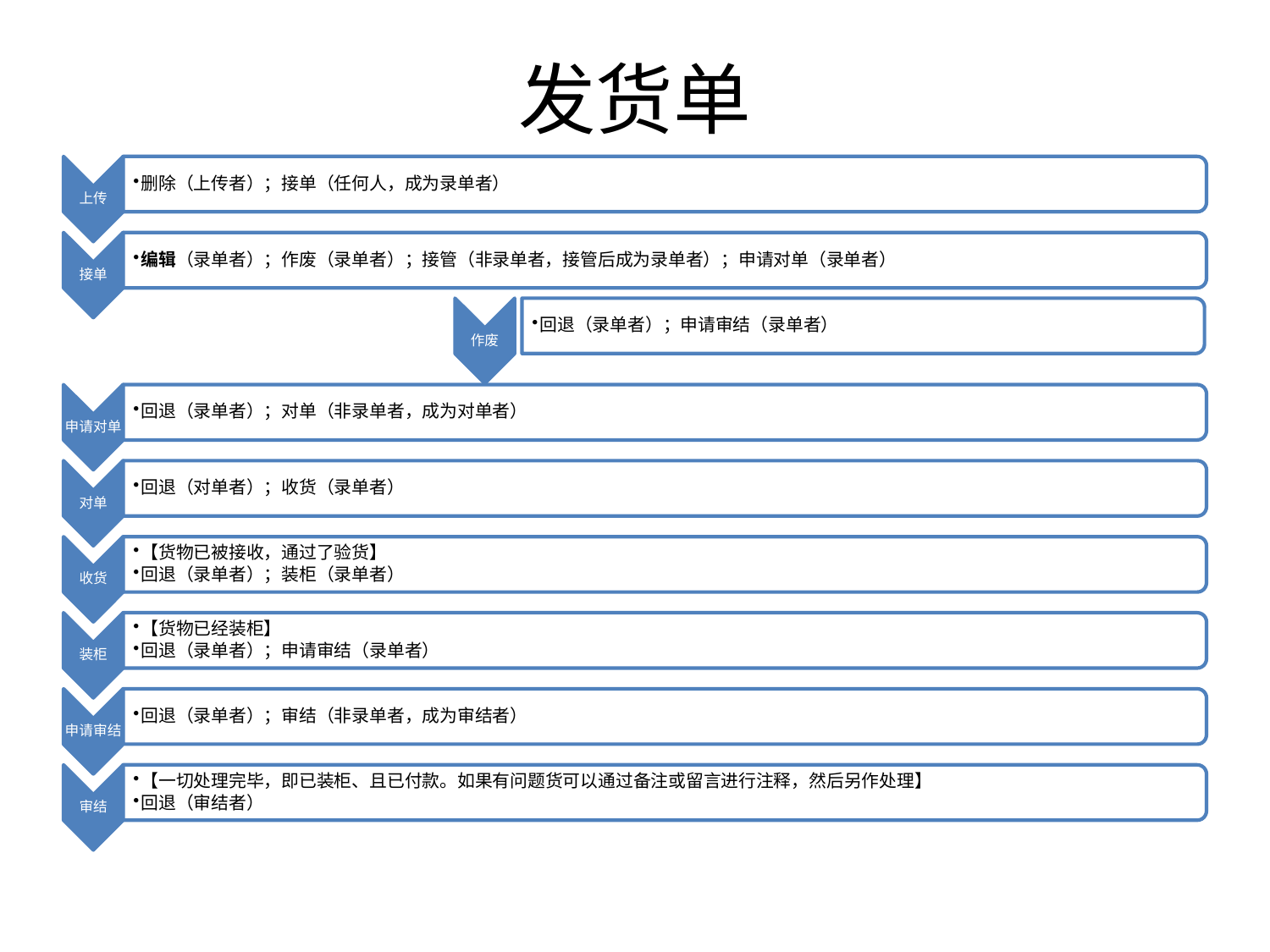

# 发货单
上传
删除（上传者）；接单（任何人，成为录单者）
接单
编辑（录单者）；作废（录单者）；接管（非录单者，接管后成为录单者）；申请对单（录单者）
作废
回退（录单者）；申请审结（录单者）
申请对单
回退（录单者）；对单（非录单者，成为对单者）
对单
回退（对单者）；收货（录单者）
收货
【货物已被接收，通过了验货】
回退（录单者）；装柜（录单者）
装柜
【货物已经装柜】
回退（录单者）；申请审结（录单者）
申请审结
回退（录单者）；审结（非录单者，成为审结者）
审结
【一切处理完毕，即已装柜、且已付款。如果有问题货可以通过备注或留言进行注释，然后另作处理】
回退（审结者）